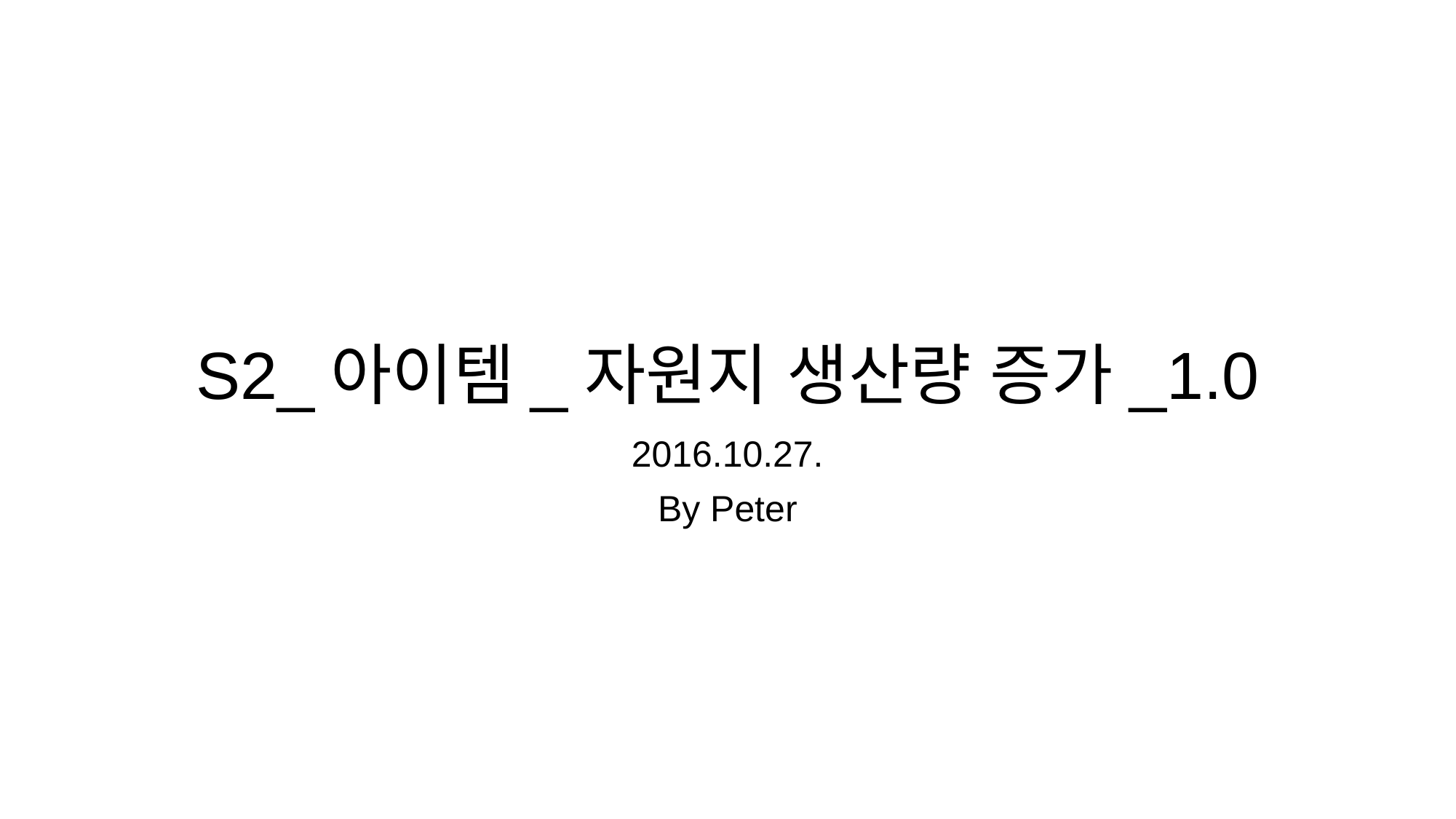

# S2_아이템_자원지 생산량 증가_1.0
2016.10.27.
By Peter